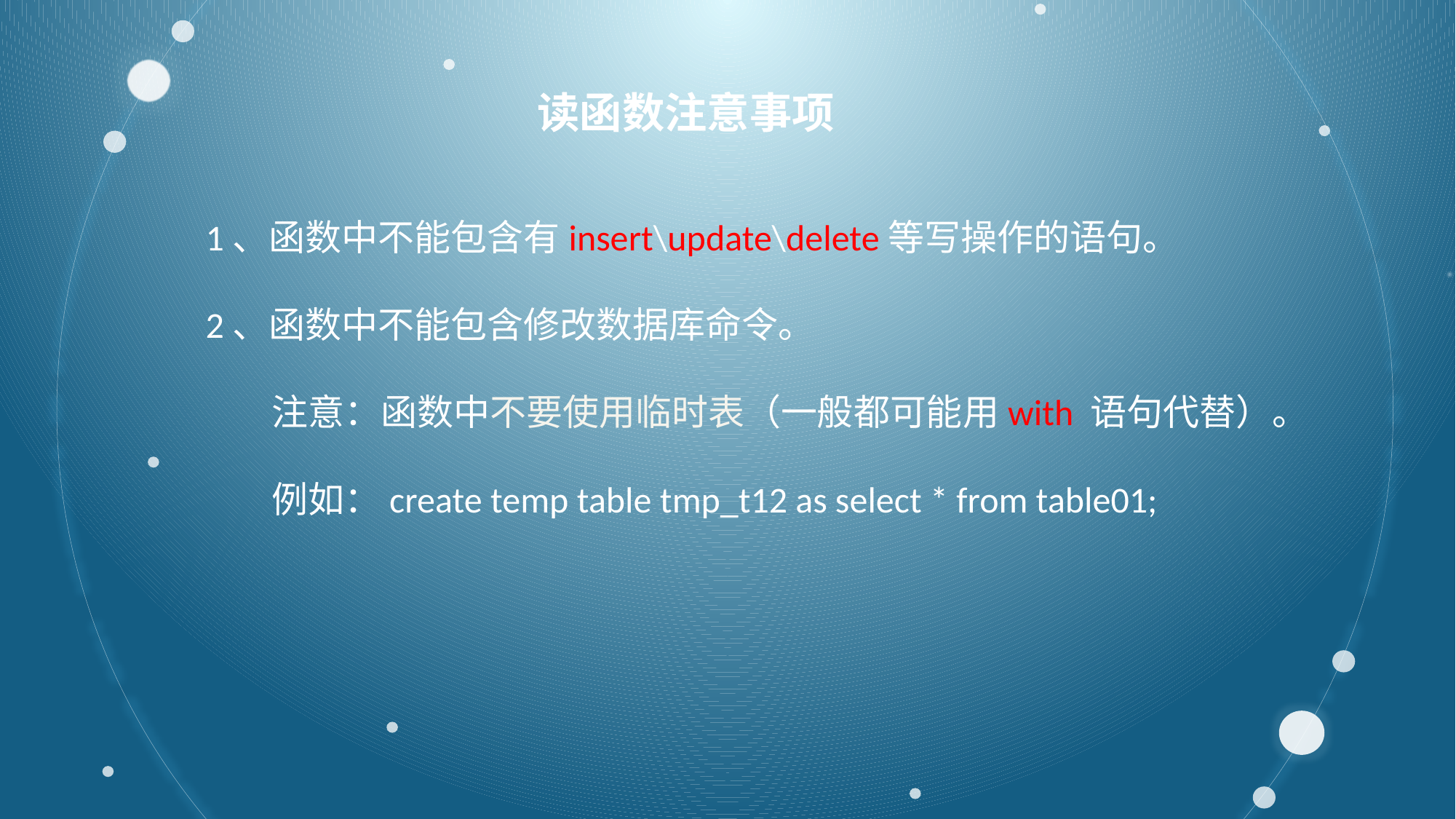

读函数注意事项
1、函数中不能包含有insert\update\delete等写操作的语句。
2、函数中不能包含修改数据库命令。
       注意：函数中不要使用临时表（一般都可能用with 语句代替）。
       例如：create temp table tmp_t12 as select * from table01;